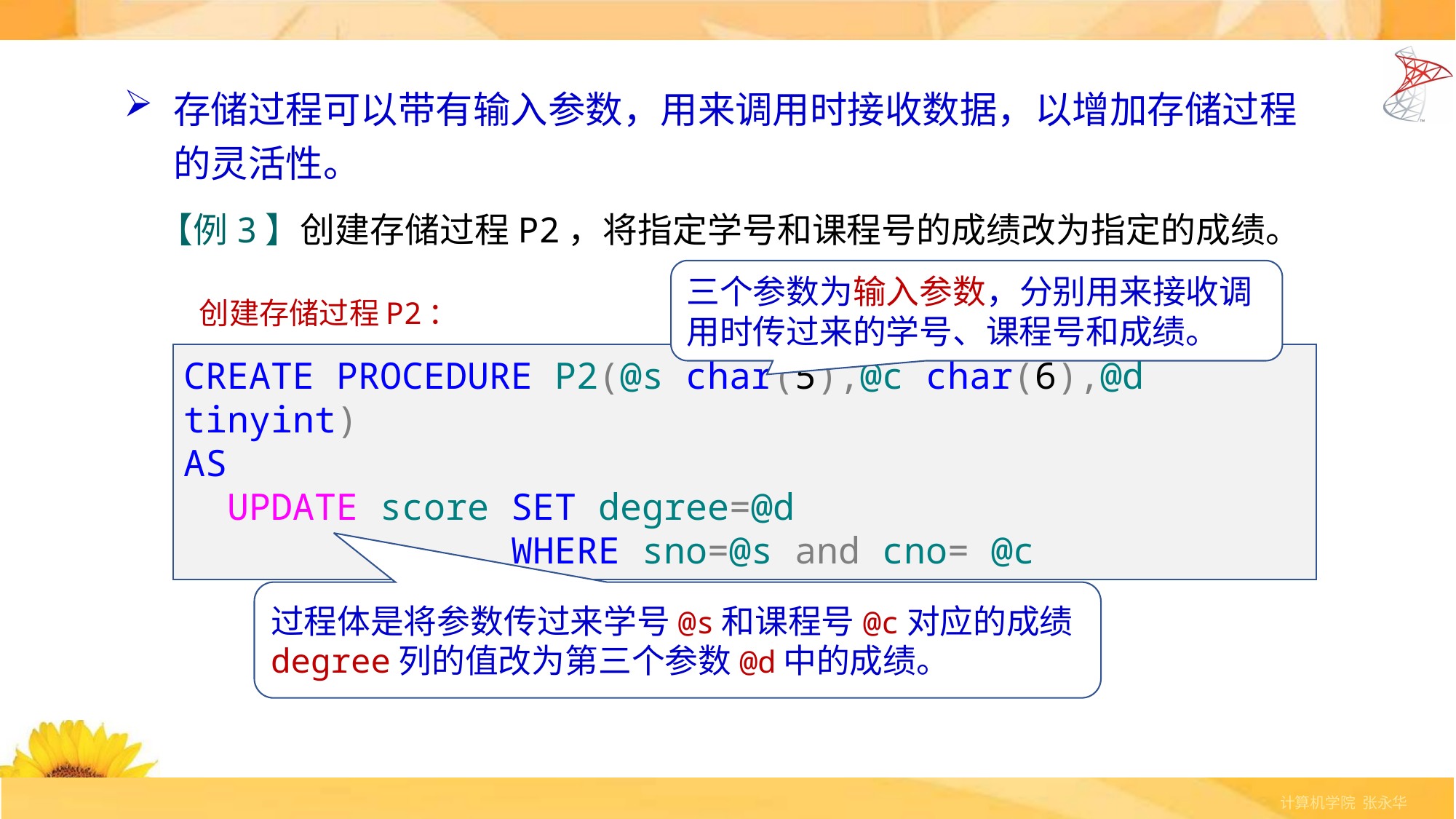

存储过程可以带有输入参数，用来调用时接收数据，以增加存储过程的灵活性。
【例3】创建存储过程P2，将指定学号和课程号的成绩改为指定的成绩。
三个参数为输入参数，分别用来接收调用时传过来的学号、课程号和成绩。
创建存储过程P2：
CREATE PROCEDURE P2(@s char(5),@c char(6),@d tinyint)
AS
  UPDATE score SET degree=@d
               WHERE sno=@s and cno= @c
过程体是将参数传过来学号@s和课程号@c对应的成绩degree列的值改为第三个参数@d中的成绩。